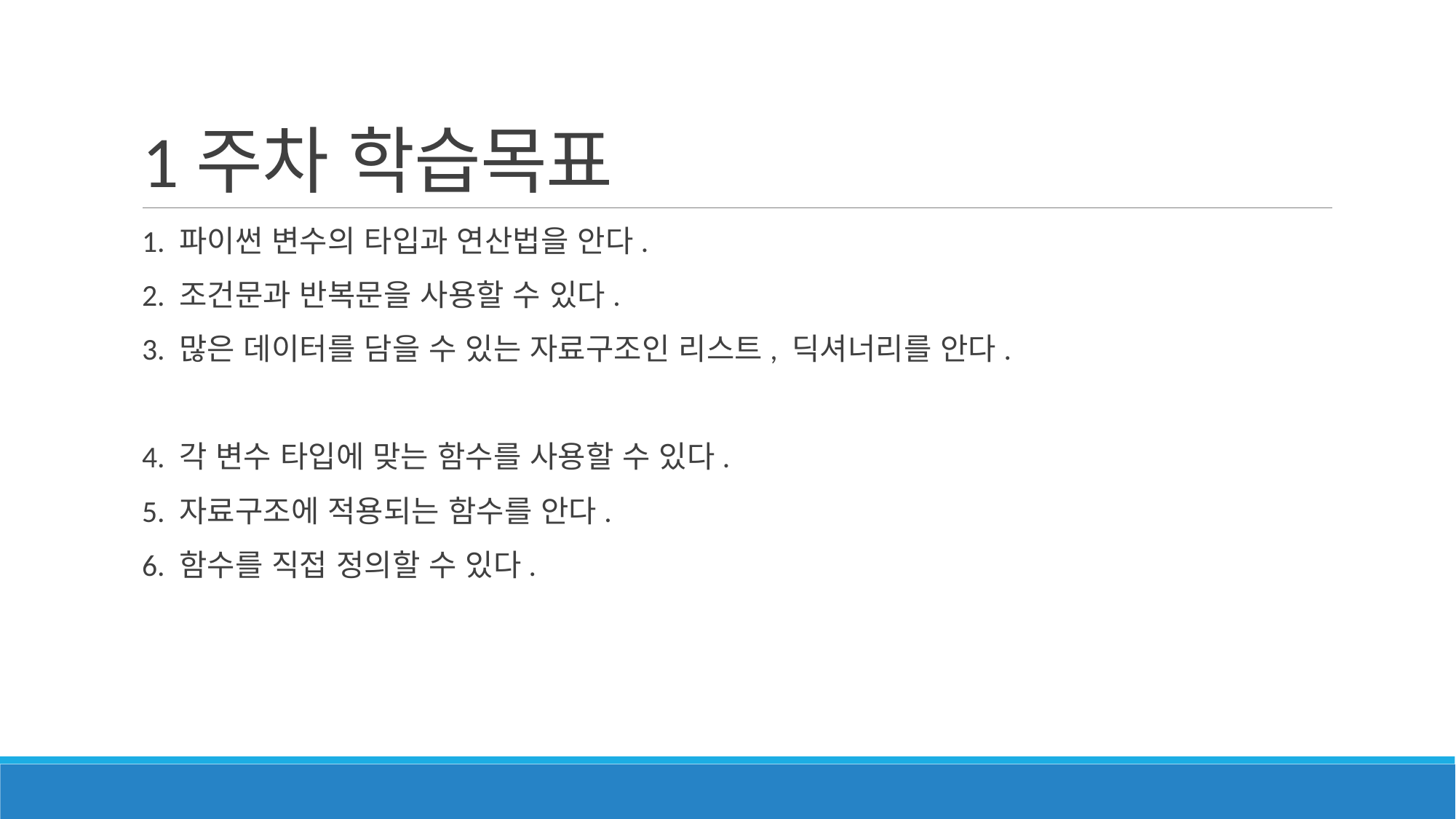

# 1주차 학습목표
1. 파이썬 변수의 타입과 연산법을 안다.
2. 조건문과 반복문을 사용할 수 있다.
3. 많은 데이터를 담을 수 있는 자료구조인 리스트, 딕셔너리를 안다.

4. 각 변수 타입에 맞는 함수를 사용할 수 있다.
5. 자료구조에 적용되는 함수를 안다.
6. 함수를 직접 정의할 수 있다.